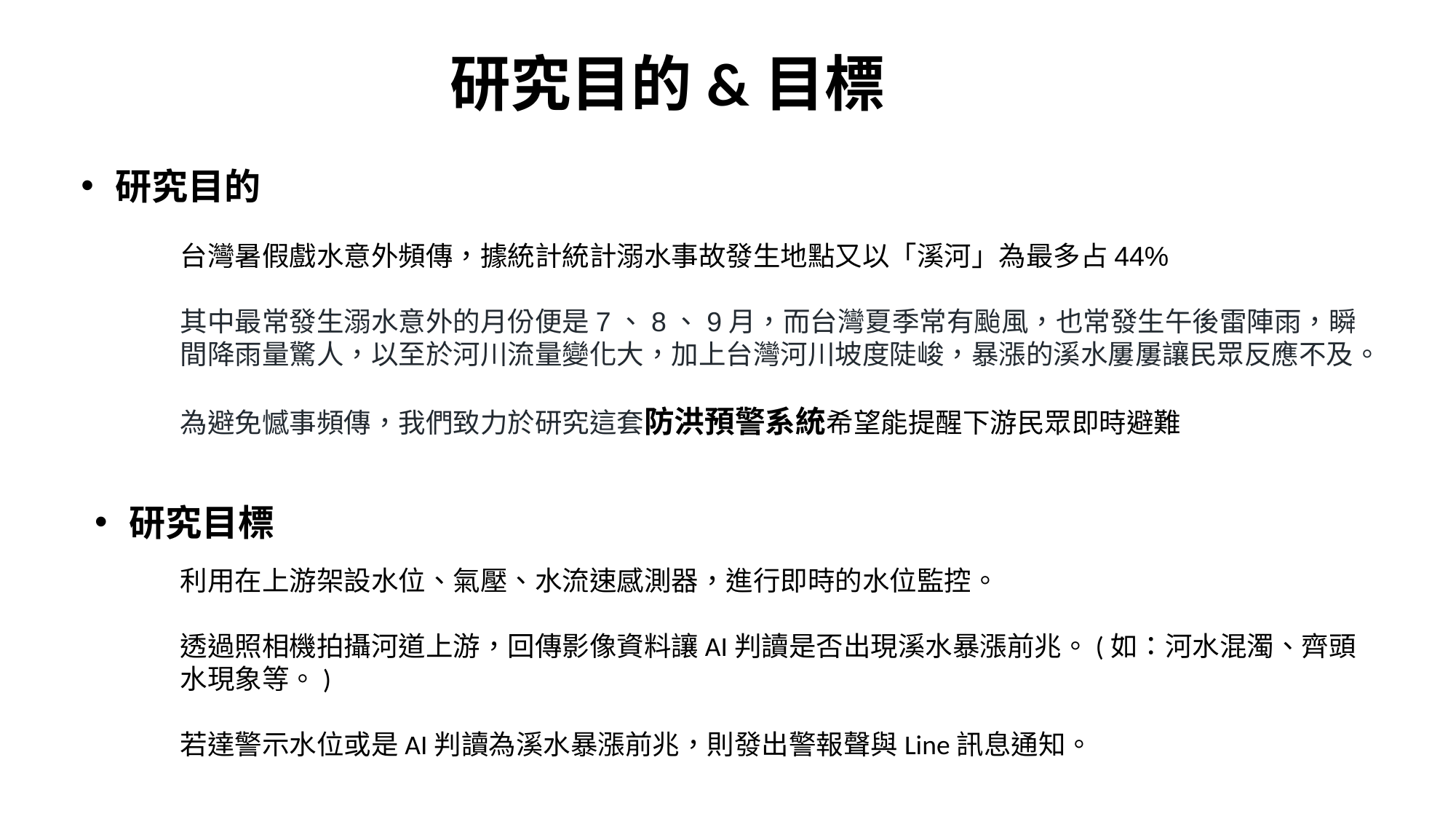

研究目的&目標
研究目的
台灣暑假戲水意外頻傳，據統計統計溺水事故發生地點又以「溪河」為最多占44%

其中最常發生溺水意外的月份便是7、8、9月，而台灣夏季常有颱風，也常發生午後雷陣雨，瞬間降雨量驚人，以至於河川流量變化大，加上台灣河川坡度陡峻，暴漲的溪水屢屢讓民眾反應不及。

為避免憾事頻傳，我們致力於研究這套防洪預警系統希望能提醒下游民眾即時避難

研究目標

利用在上游架設水位、氣壓、水流速感測器，進行即時的水位監控。

透過照相機拍攝河道上游，回傳影像資料讓AI判讀是否出現溪水暴漲前兆。(如：河水混濁、齊頭水現象等。)

若達警示水位或是AI判讀為溪水暴漲前兆，則發出警報聲與Line訊息通知。